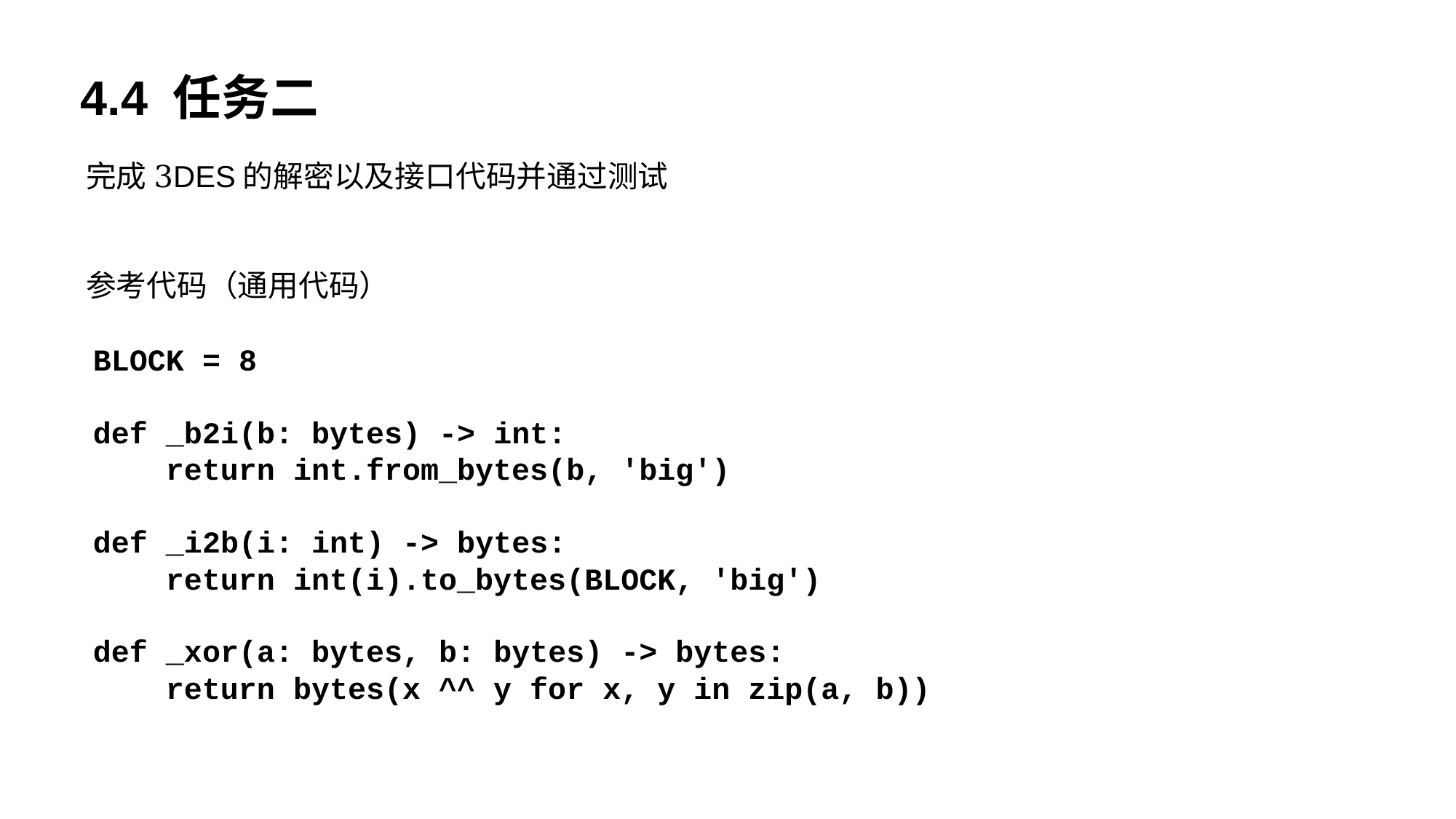

4.4 任务二
完成3DES的解密以及接口代码并通过测试

参考代码（通用代码）

BLOCK = 8

def _b2i(b: bytes) -> int:
    return int.from_bytes(b, 'big')

def _i2b(i: int) -> bytes:
    return int(i).to_bytes(BLOCK, 'big')

def _xor(a: bytes, b: bytes) -> bytes:
    return bytes(x ^^ y for x, y in zip(a, b))